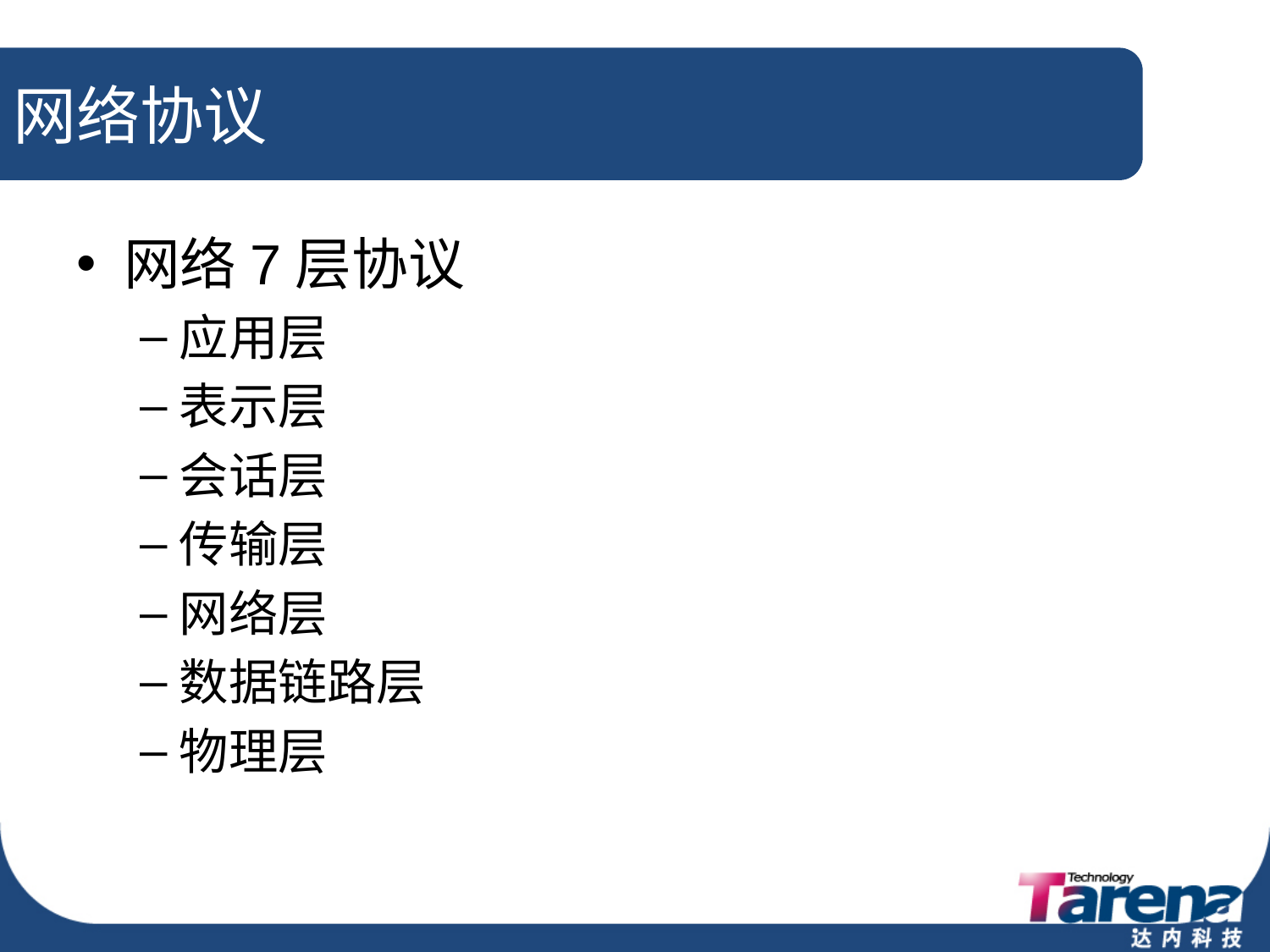

# 网络协议
网络7层协议
应用层
表示层
会话层
传输层
网络层
数据链路层
物理层